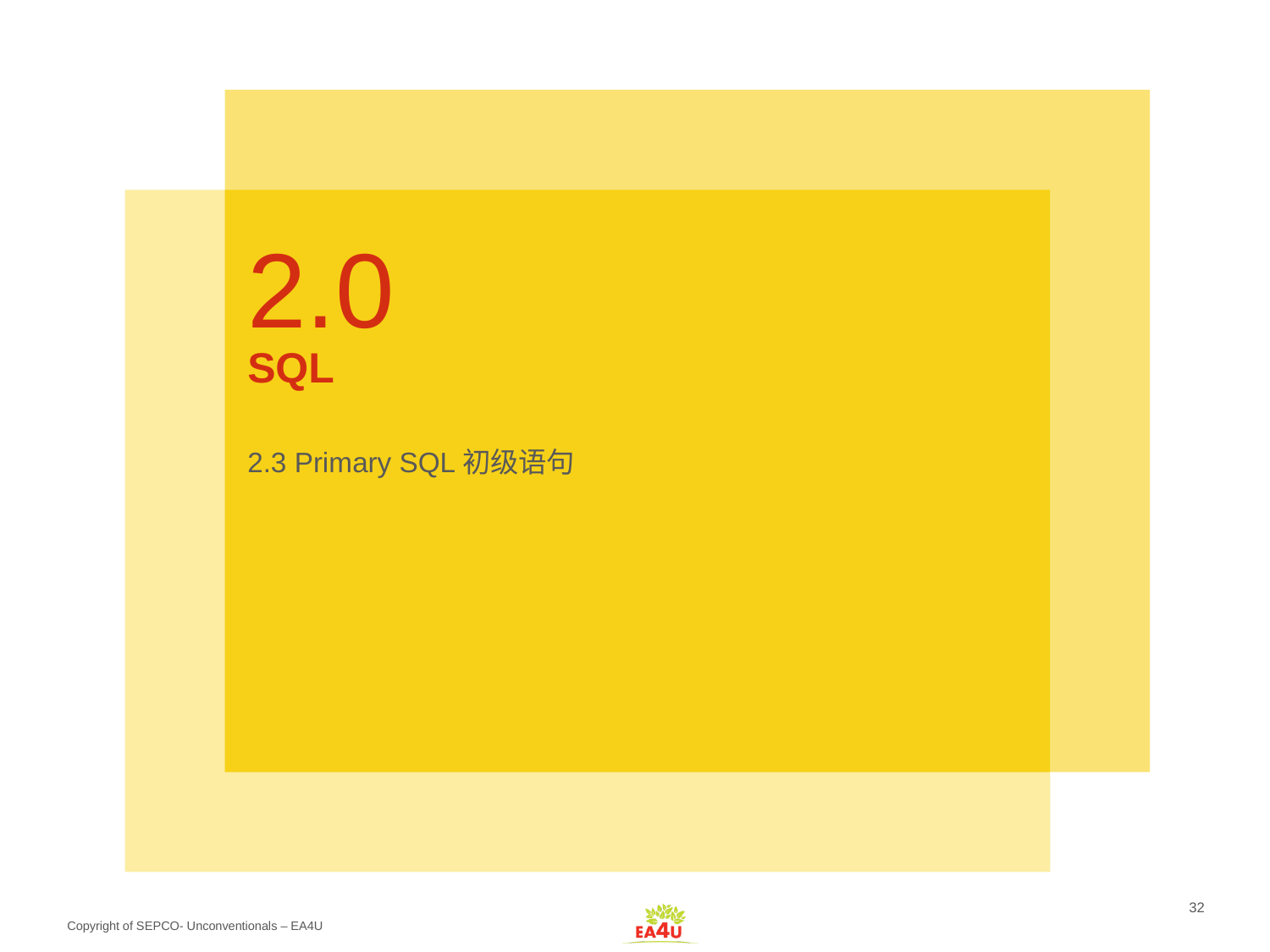

2.0
Sql
# 2.3 Primary SQL初级语句

32